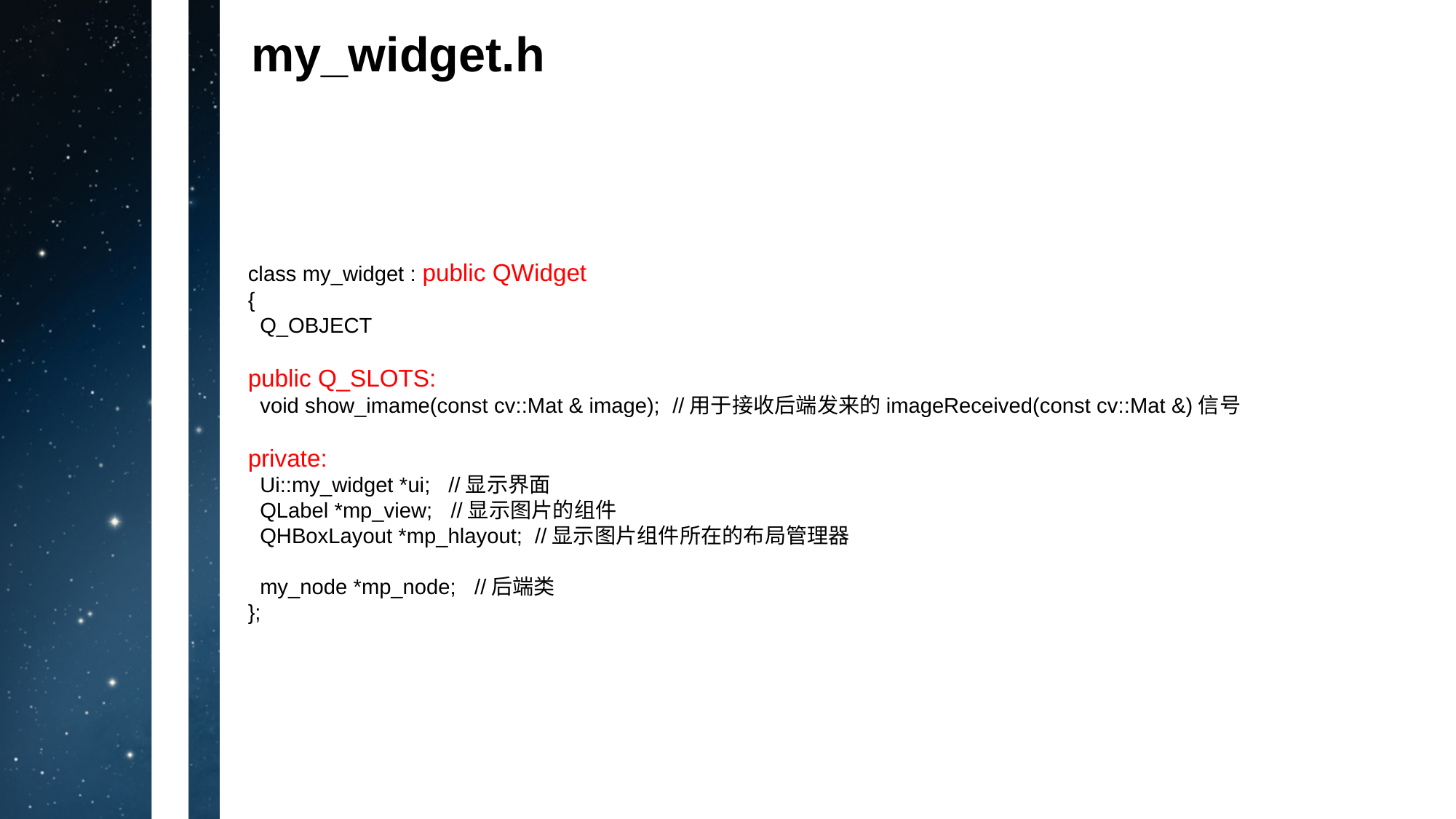

my_widget.h
# class my_widget : public QWidget
{
  Q_OBJECT

public Q_SLOTS:
  void show_imame(const cv::Mat & image);  //用于接收后端发来的imageReceived(const cv::Mat &)信号

private:
  Ui::my_widget *ui;   //显示界面
  QLabel *mp_view;   //显示图片的组件
  QHBoxLayout *mp_hlayout;  //显示图片组件所在的布局管理器

  my_node *mp_node;   //后端类
};